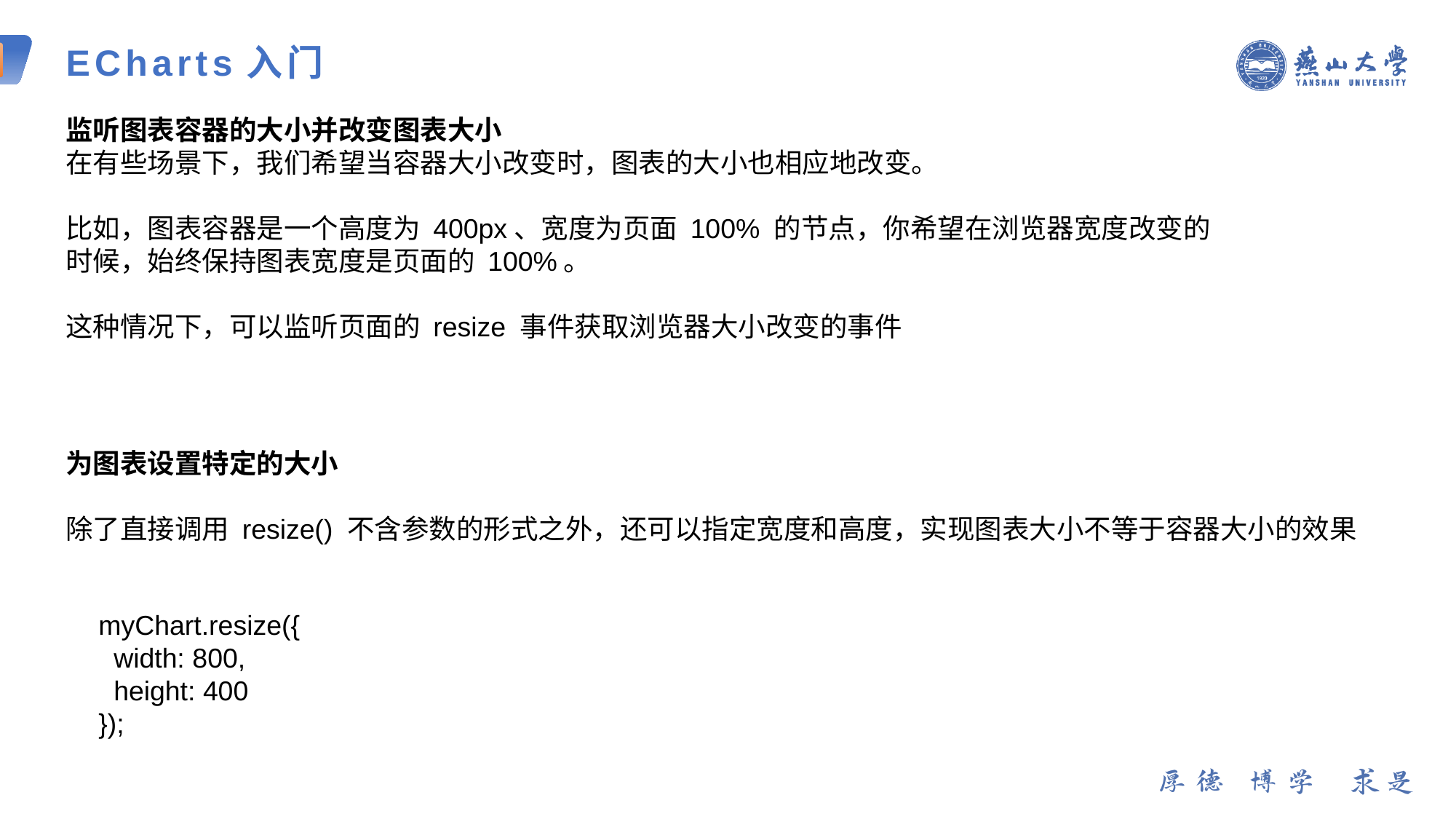

ECharts入门
监听图表容器的大小并改变图表大小
在有些场景下，我们希望当容器大小改变时，图表的大小也相应地改变。

比如，图表容器是一个高度为 400px、宽度为页面 100% 的节点，你希望在浏览器宽度改变的时候，始终保持图表宽度是页面的 100%。

这种情况下，可以监听页面的 resize 事件获取浏览器大小改变的事件
为图表设置特定的大小

除了直接调用 resize() 不含参数的形式之外，还可以指定宽度和高度，实现图表大小不等于容器大小的效果
myChart.resize({
  width: 800,
  height: 400
});